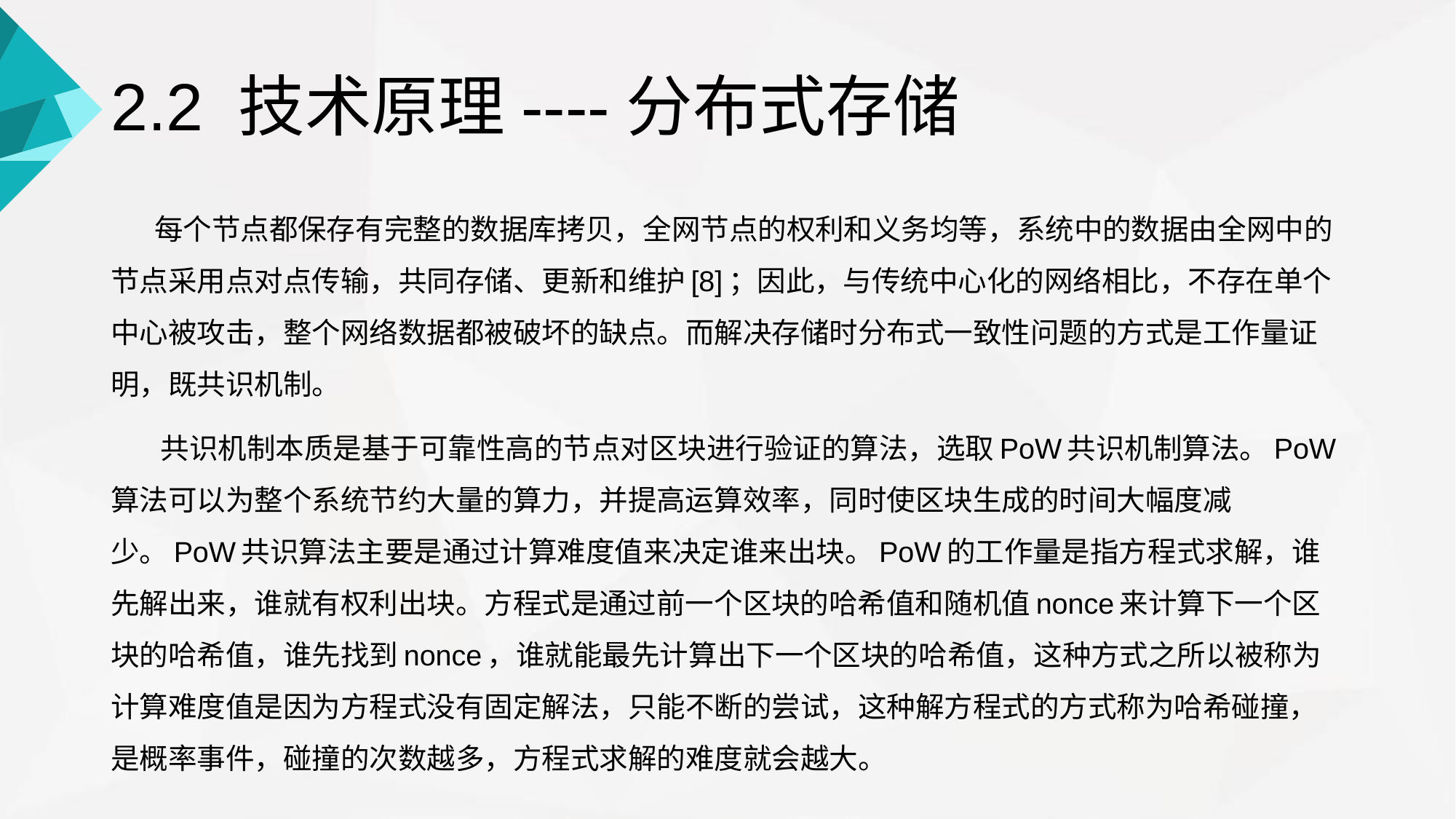

# 2.2 技术原理----分布式存储
      每个节点都保存有完整的数据库拷贝，全网节点的权利和义务均等，系统中的数据由全网中的节点采用点对点传输，共同存储、更新和维护[8]；因此，与传统中心化的网络相比，不存在单个中心被攻击，整个网络数据都被破坏的缺点。而解决存储时分布式一致性问题的方式是工作量证明，既共识机制。
       共识机制本质是基于可靠性高的节点对区块进行验证的算法，选取PoW共识机制算法。PoW算法可以为整个系统节约大量的算力，并提高运算效率，同时使区块生成的时间大幅度减少。PoW共识算法主要是通过计算难度值来决定谁来出块。PoW的工作量是指方程式求解，谁先解出来，谁就有权利出块。方程式是通过前一个区块的哈希值和随机值nonce来计算下一个区块的哈希值，谁先找到nonce，谁就能最先计算出下一个区块的哈希值，这种方式之所以被称为计算难度值是因为方程式没有固定解法，只能不断的尝试，这种解方程式的方式称为哈希碰撞，是概率事件，碰撞的次数越多，方程式求解的难度就会越大。